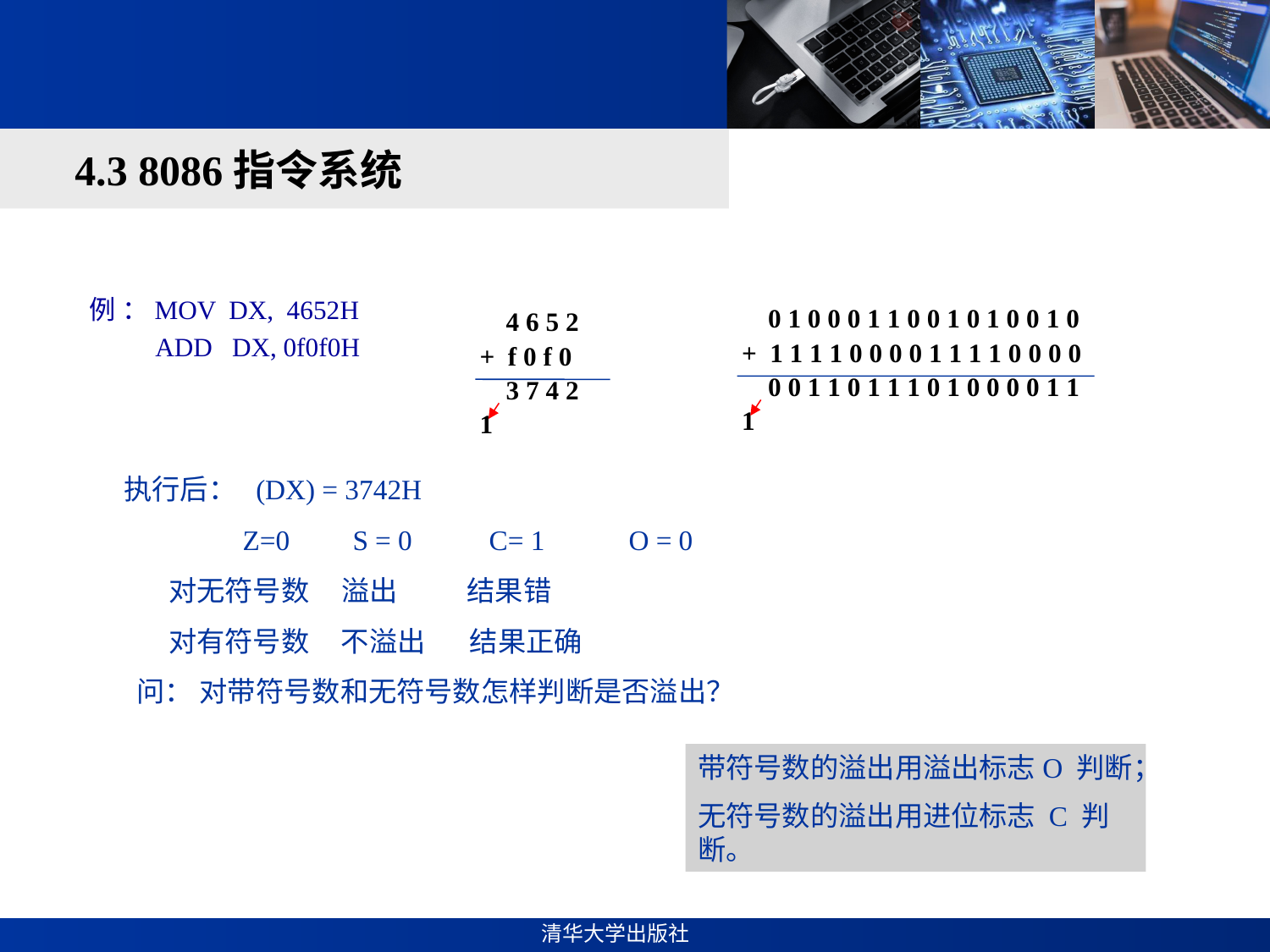

#
4.3 8086指令系统

例 ：MOV  DX,  4652H
          ADD   DX, 0f0f0H
    0 1 0 0 0 1 1 0 0 1 0 1 0 0 1 0
+  1 1 1 1 0 0 0 0 1 1 1 1 0 0 0 0
    0 0 1 1 0 1 1 1 0 1 0 0 0 0 1 1
1
    4 6 5 2
+  f 0 f 0
    3 7 4 2
1

执行后：  (DX) = 3742H
                 Z=0         S = 0           C= 1            O = 0
      对无符号数     溢出           结果错
      对有符号数     不溢出       结果正确
 问： 对带符号数和无符号数怎样判断是否溢出？
带符号数的溢出用溢出标志O 判断；
无符号数的溢出用进位标志 C 判断。